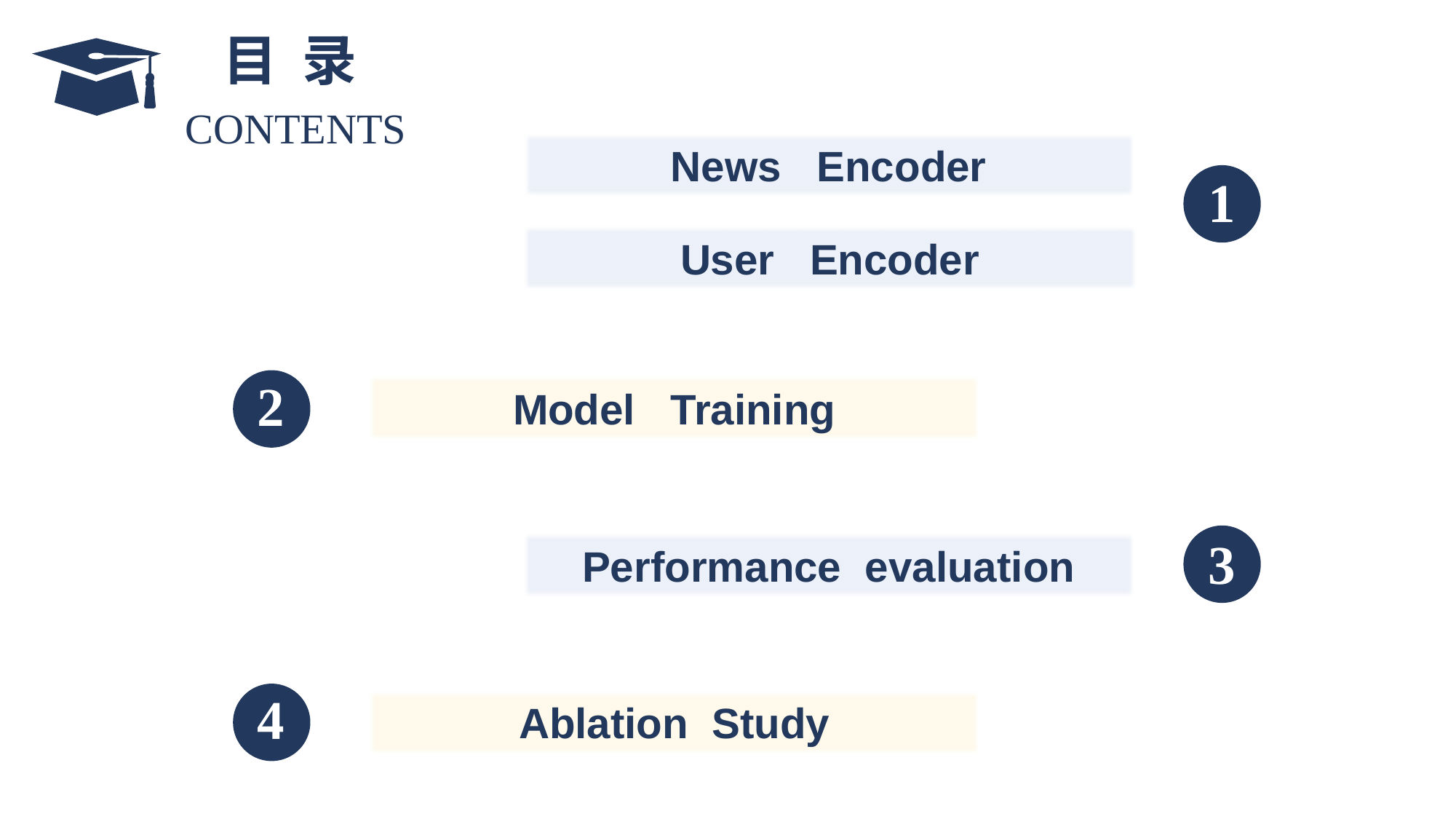

目  录

CONTENTS
News   Encoder
1

User   Encoder
2

Model   Training
3

Performance  evaluation
4

Ablation  Study